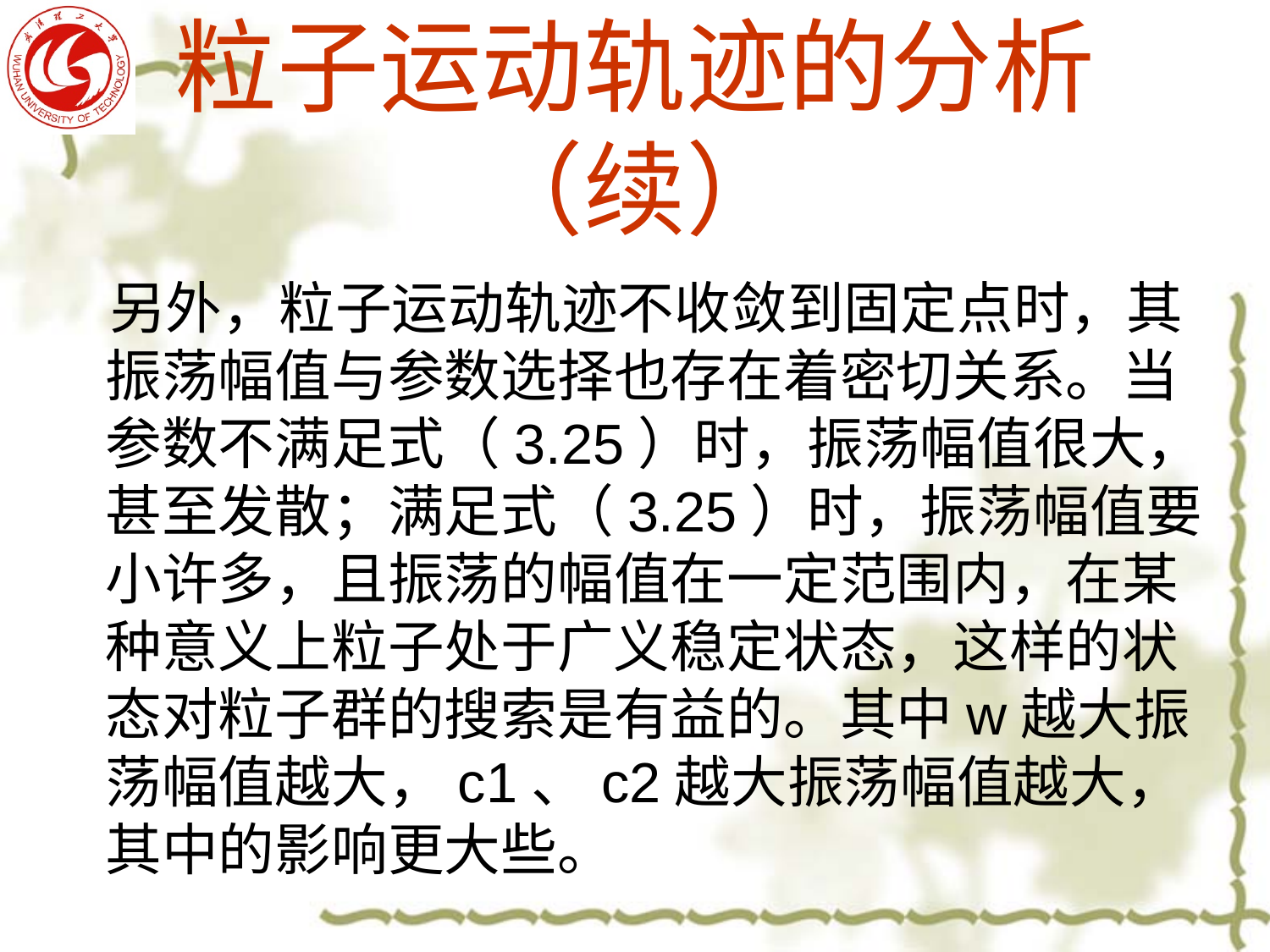

# 粒子运动轨迹的分析（续）
   另外，粒子运动轨迹不收敛到固定点时，其振荡幅值与参数选择也存在着密切关系。当参数不满足式（3.25）时，振荡幅值很大，甚至发散；满足式（3.25）时，振荡幅值要小许多，且振荡的幅值在一定范围内，在某种意义上粒子处于广义稳定状态，这样的状态对粒子群的搜索是有益的。其中w越大振荡幅值越大，c1、c2越大振荡幅值越大，其中的影响更大些。